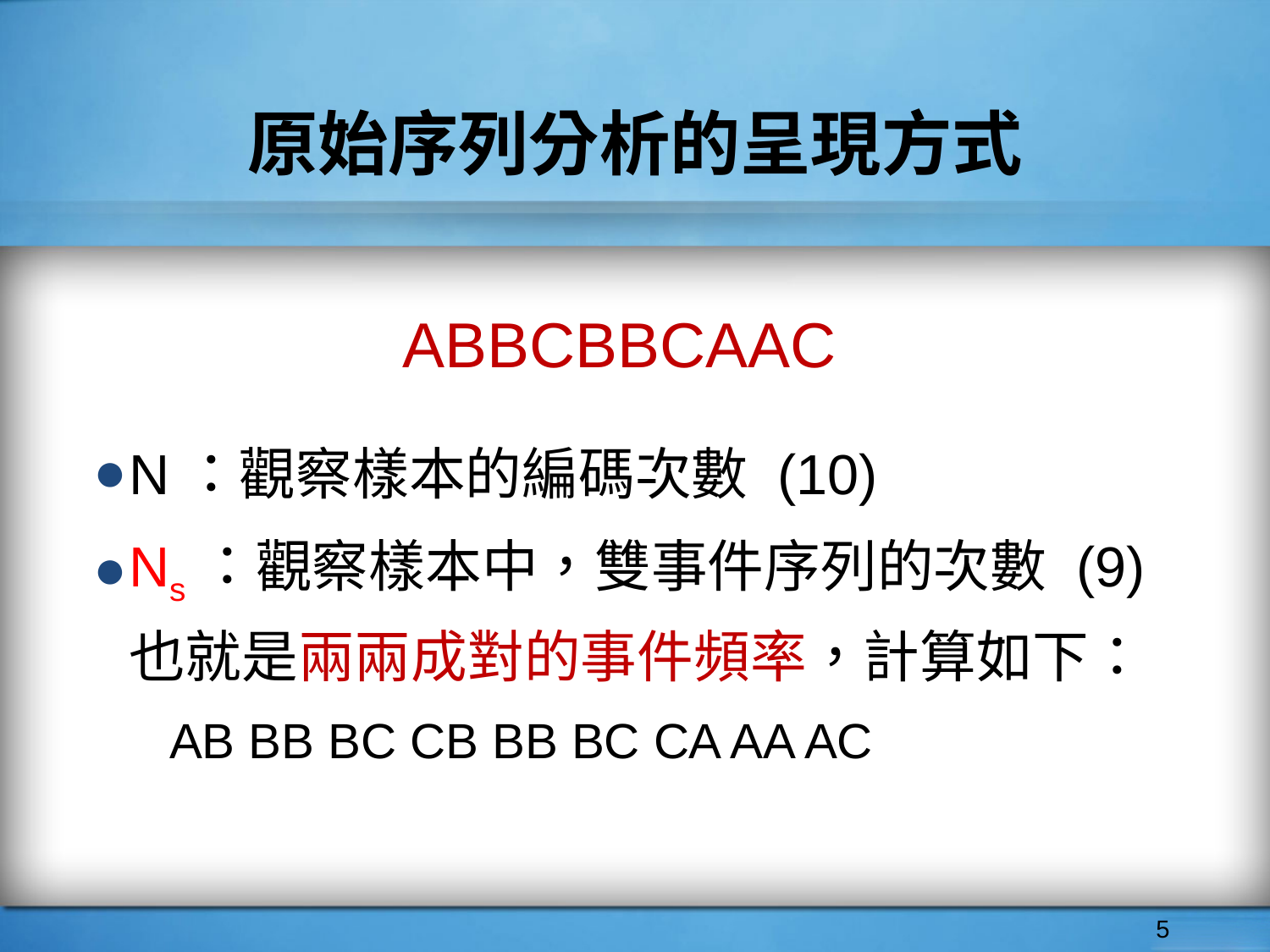

# 原始序列分析的呈現方式
ABBCBBCAAC
N：觀察樣本的編碼次數 (10)
Ns：觀察樣本中，雙事件序列的次數 (9)
也就是兩兩成對的事件頻率，計算如下：
AB BB BC CB BB BC CA AA AC

5